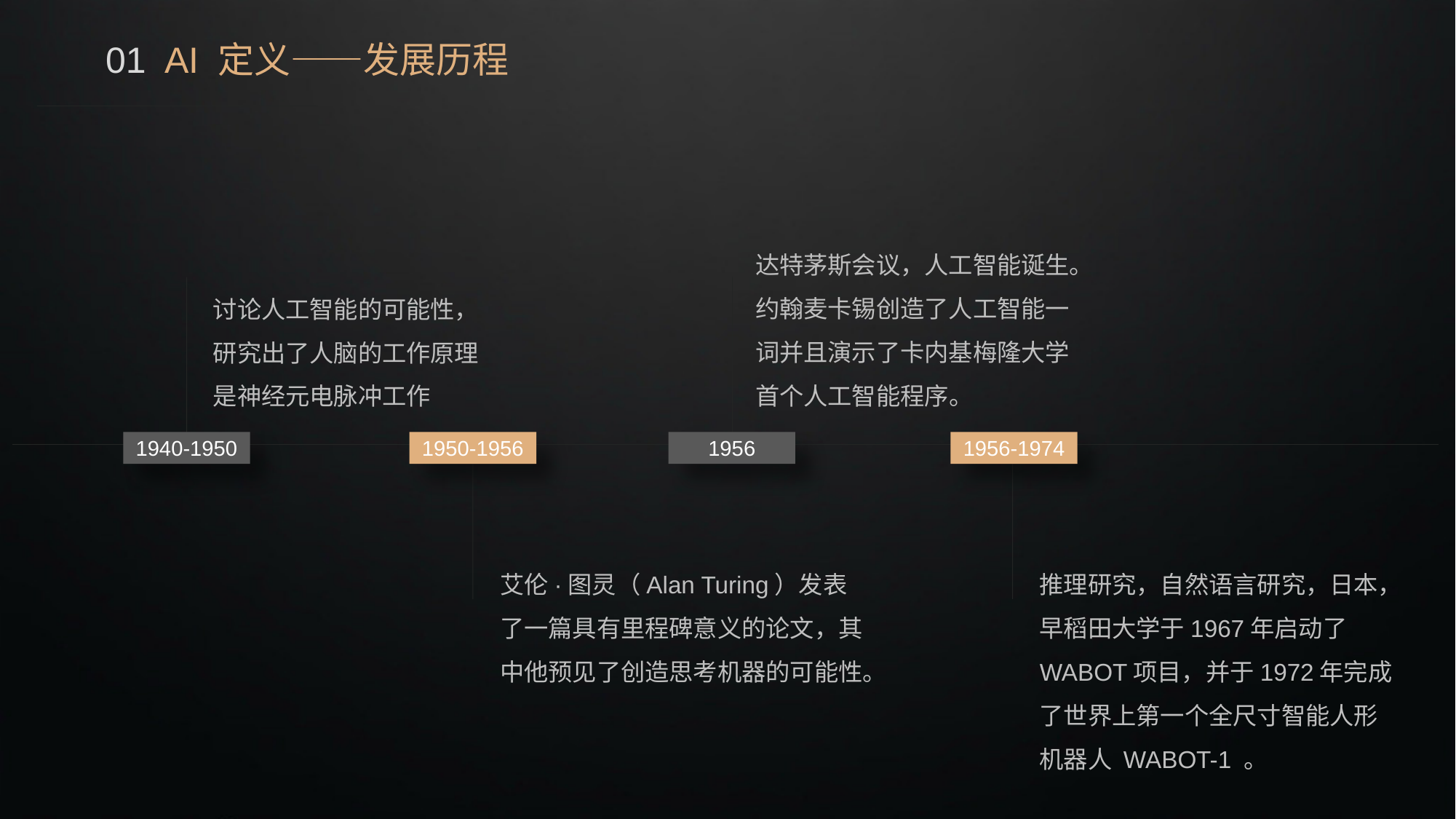

01  AI 定义——发展历程
达特茅斯会议，人工智能诞生。约翰麦卡锡创造了人工智能一词并且演示了卡内基梅隆大学首个人工智能程序。
讨论人工智能的可能性，研究出了人脑的工作原理是神经元电脉冲工作
1940-1950
1950-1956
1956
1956-1974
艾伦·图灵（Alan Turing）发表了一篇具有里程碑意义的论文，其中他预见了创造思考机器的可能性。
推理研究，自然语言研究，日本，早稻田大学于1967年启动了WABOT项目，并于1972年完成了世界上第一个全尺寸智能人形机器人 WABOT-1 。